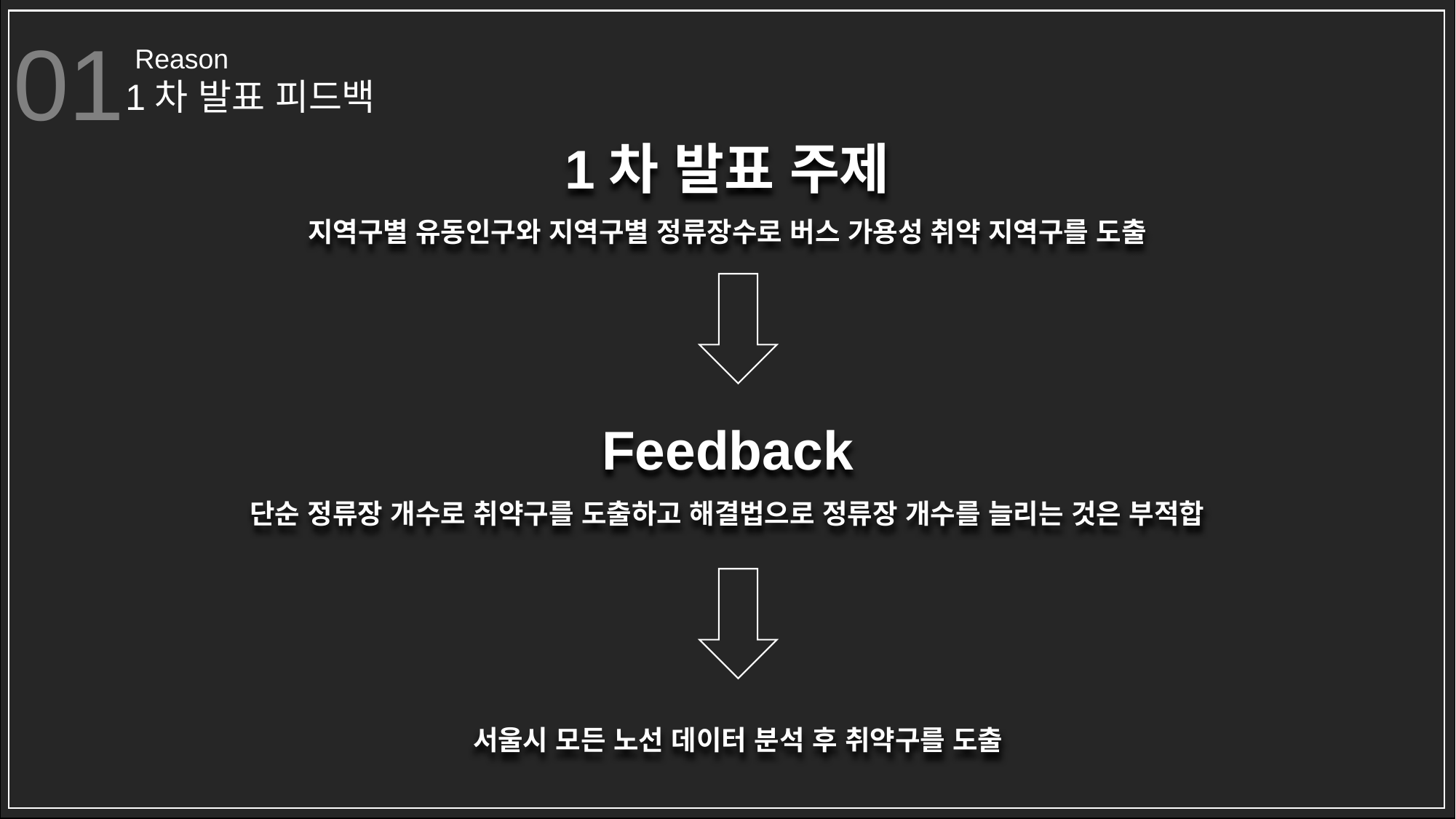

01
Reason
1차 발표 피드백
1차 발표 주제
지역구별 유동인구와 지역구별 정류장수로 버스 가용성 취약 지역구를 도출

Feedback
단순 정류장 개수로 취약구를 도출하고 해결법으로 정류장 개수를 늘리는 것은 부적합

서울시 모든 노선 데이터 분석 후 취약구를 도출